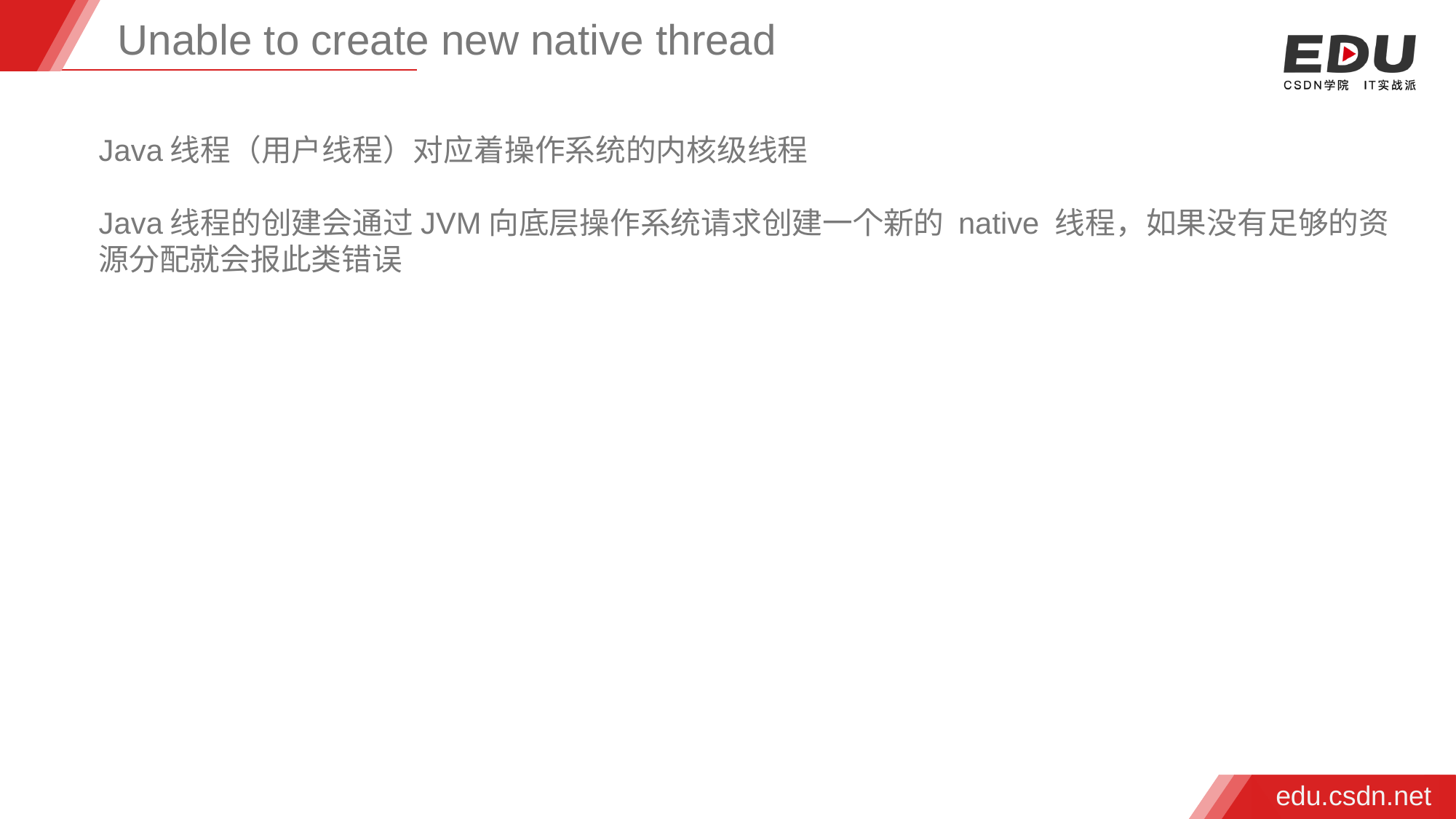

Unable to create new native thread
Java线程（用户线程）对应着操作系统的内核级线程
Java线程的创建会通过JVM向底层操作系统请求创建一个新的 native 线程，如果没有足够的资源分配就会报此类错误

edu.csdn.net